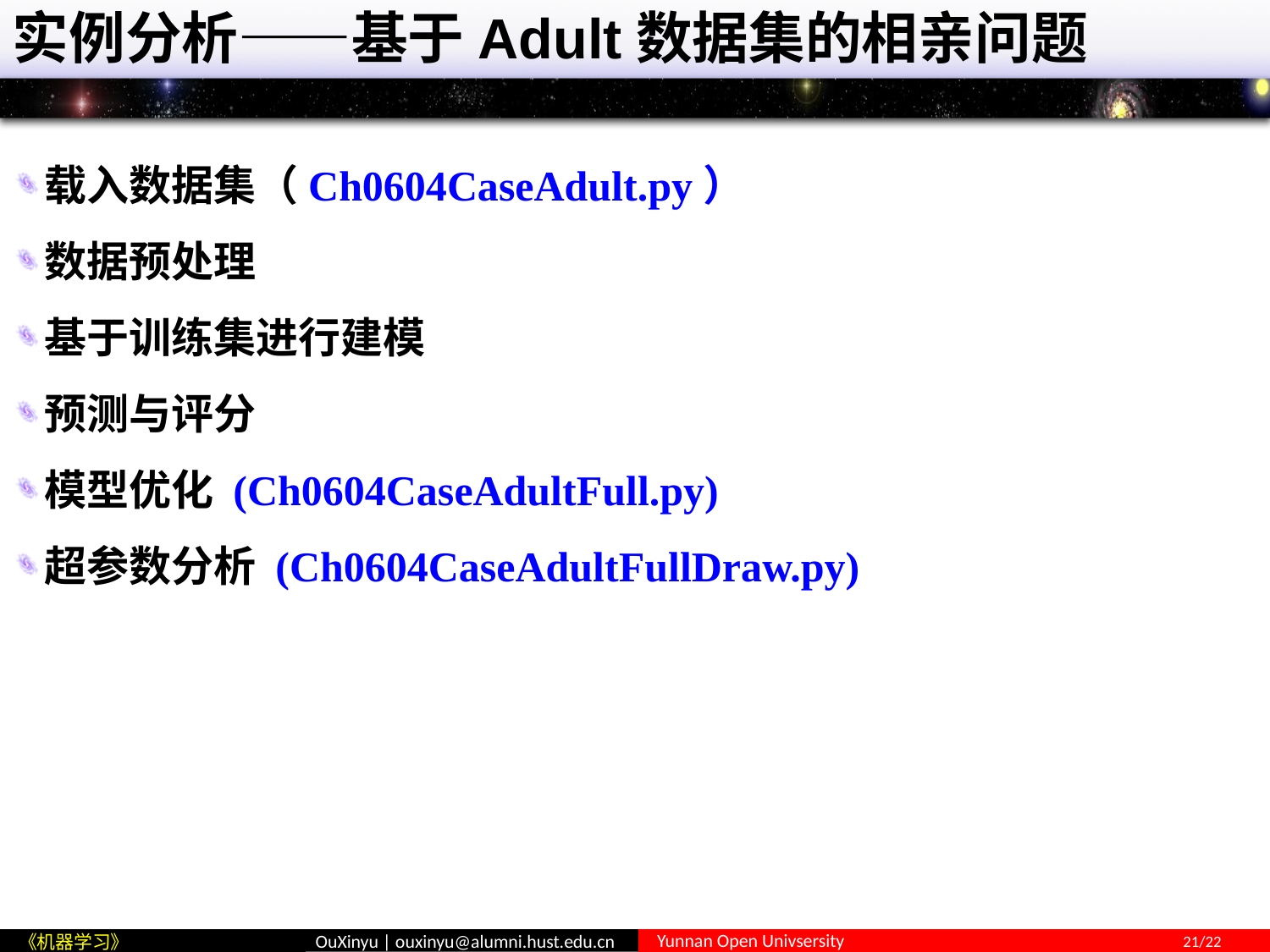

# 实例分析——基于Adult数据集的相亲问题
载入数据集（Ch0604CaseAdult.py）
数据预处理
基于训练集进行建模
预测与评分
模型优化 (Ch0604CaseAdultFull.py)
超参数分析 (Ch0604CaseAdultFullDraw.py)